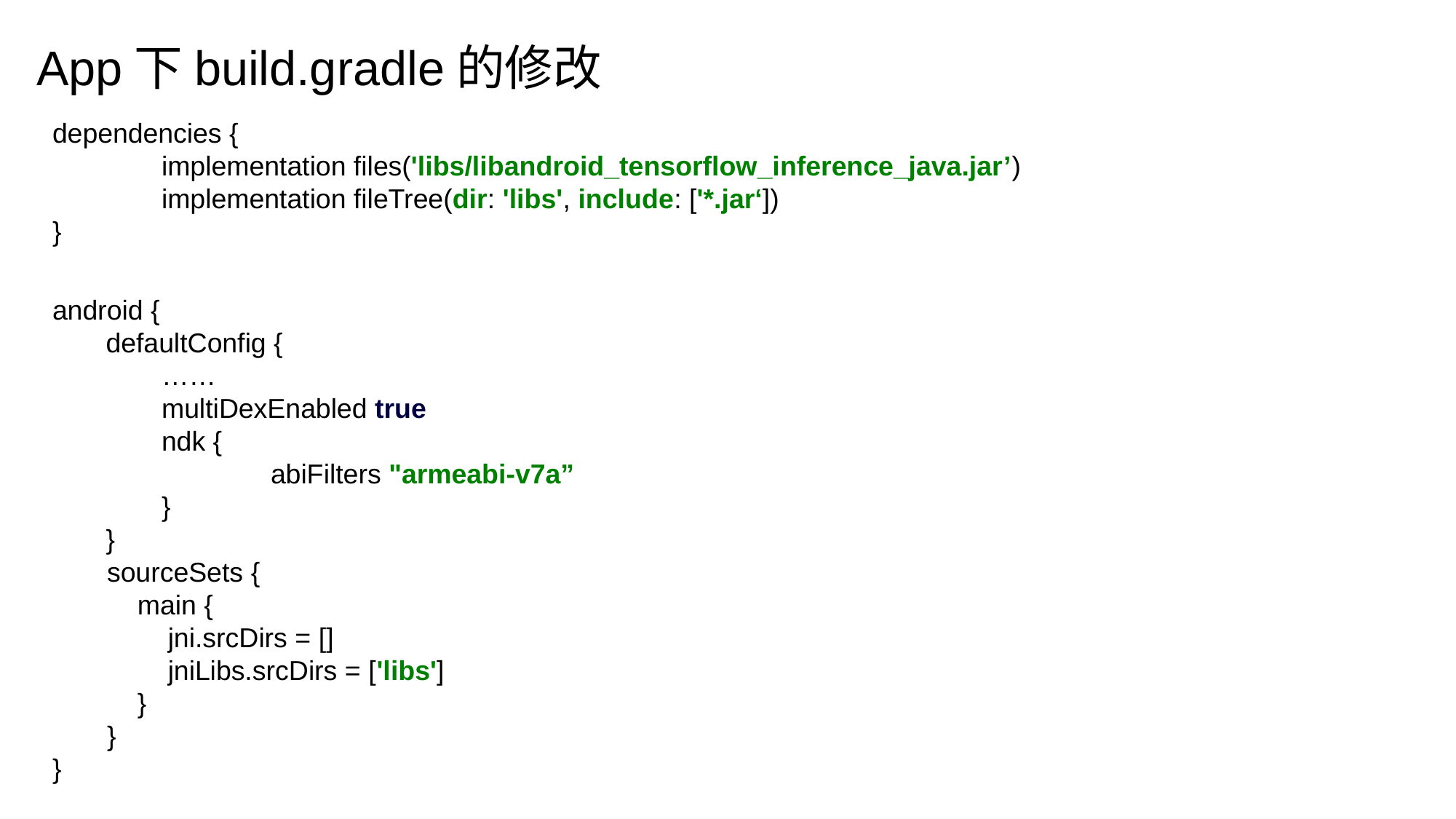

App下build.gradle的修改
dependencies {
	implementation files('libs/libandroid_tensorflow_inference_java.jar’)
	implementation fileTree(dir: 'libs', include: ['*.jar‘])
}
android {
       defaultConfig {
	……
	multiDexEnabled true
	ndk {
    		abiFilters "armeabi-v7a”
	}
       }
sourceSets {
    main {
        jni.srcDirs = []
        jniLibs.srcDirs = ['libs']
    }
}
}